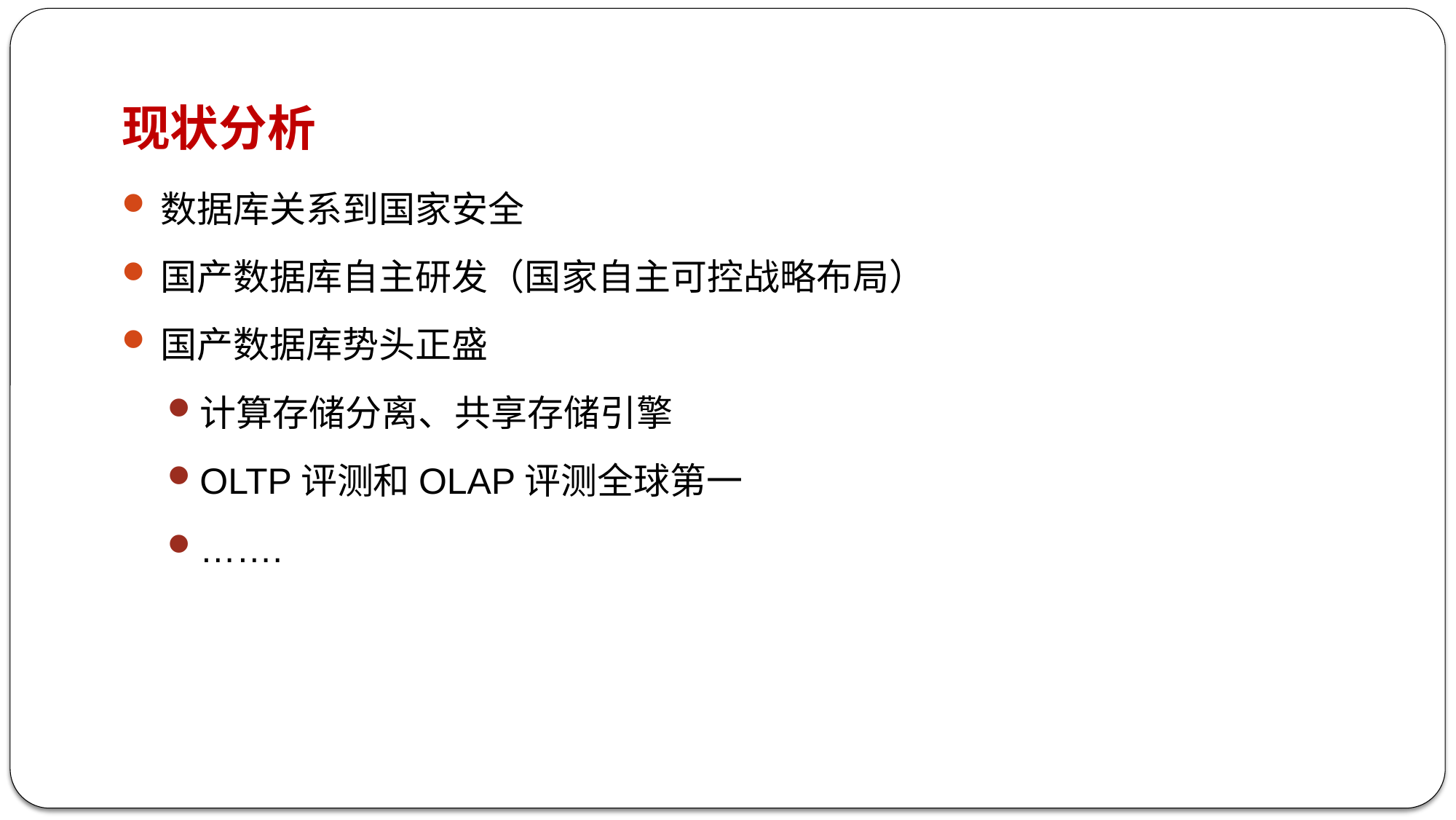

# 现状分析
数据库关系到国家安全
国产数据库自主研发（国家自主可控战略布局）
国产数据库势头正盛
计算存储分离、共享存储引擎
OLTP评测和OLAP评测全球第一
…….